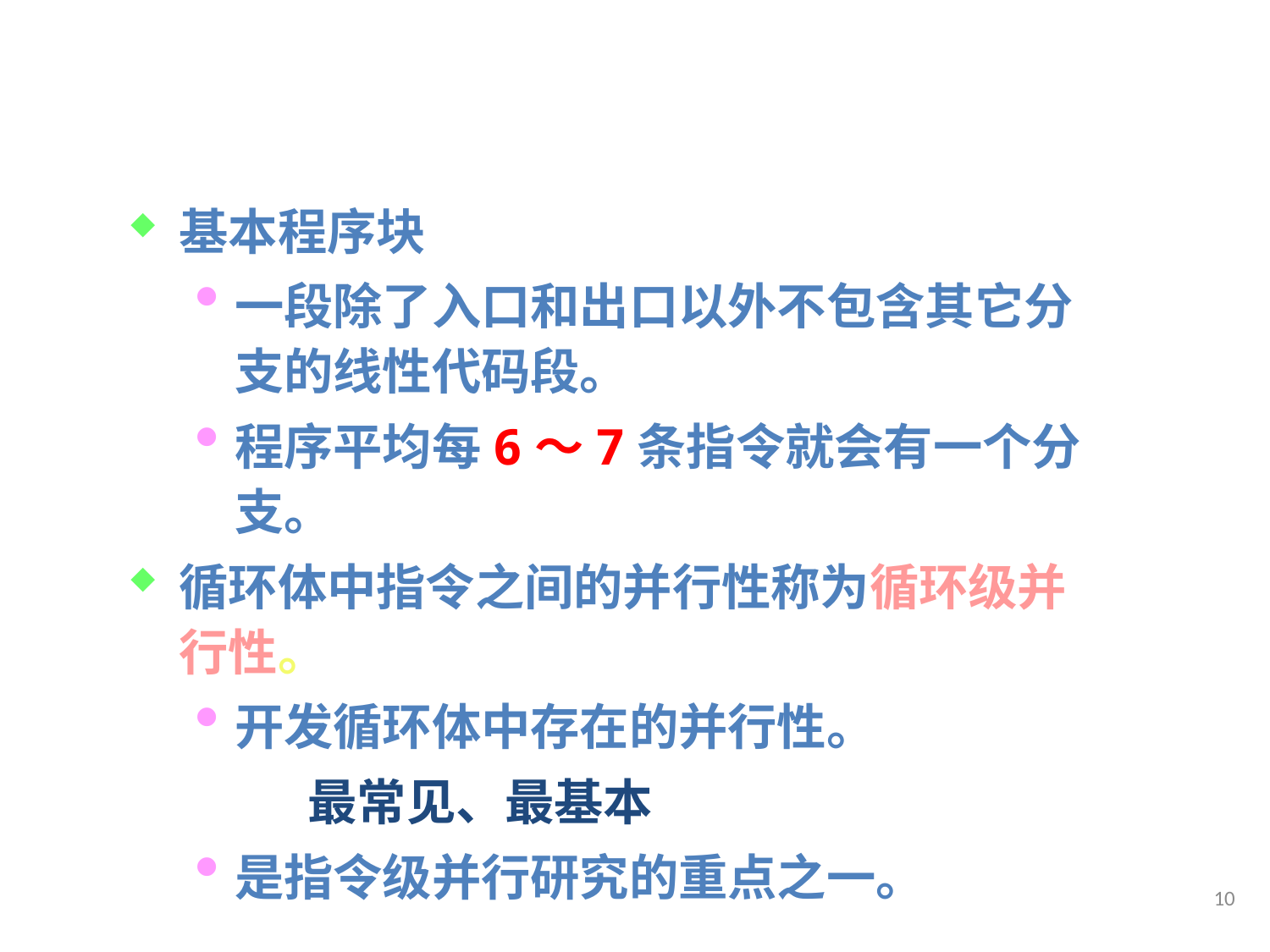

3.几个概念
基本程序块
一段除了入口和出口以外不包含其它分支的线性代码段。
程序平均每6～7条指令就会有一个分支。
循环体中指令之间的并行性称为循环级并行性。
开发循环体中存在的并行性。
         最常见、最基本
是指令级并行研究的重点之一。
10